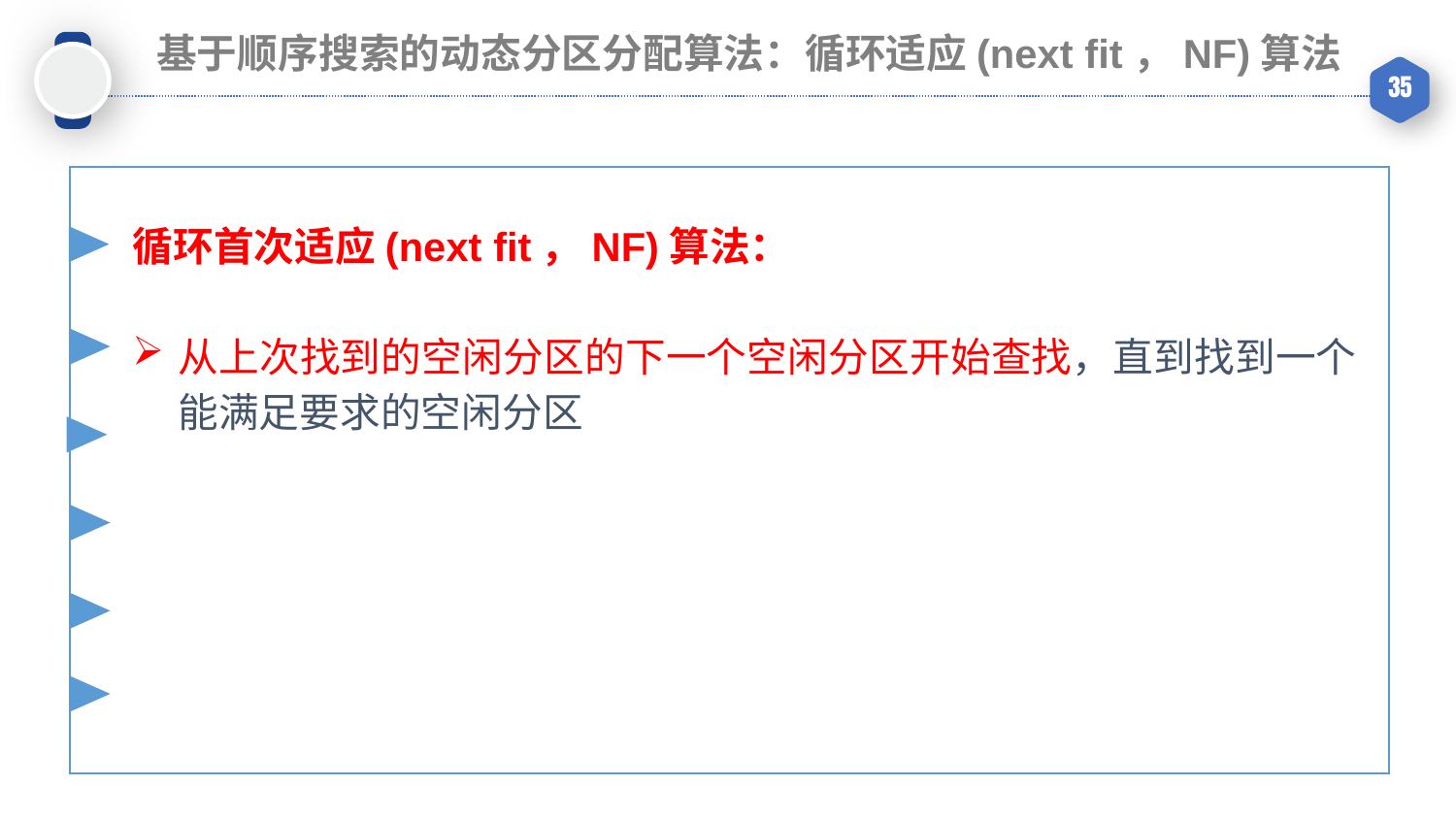

基于顺序搜索的动态分区分配算法：循环适应(next fit，NF)算法

循环首次适应(next fit，NF)算法：

从上次找到的空闲分区的下一个空闲分区开始查找，直到找到一个能满足要求的空闲分区